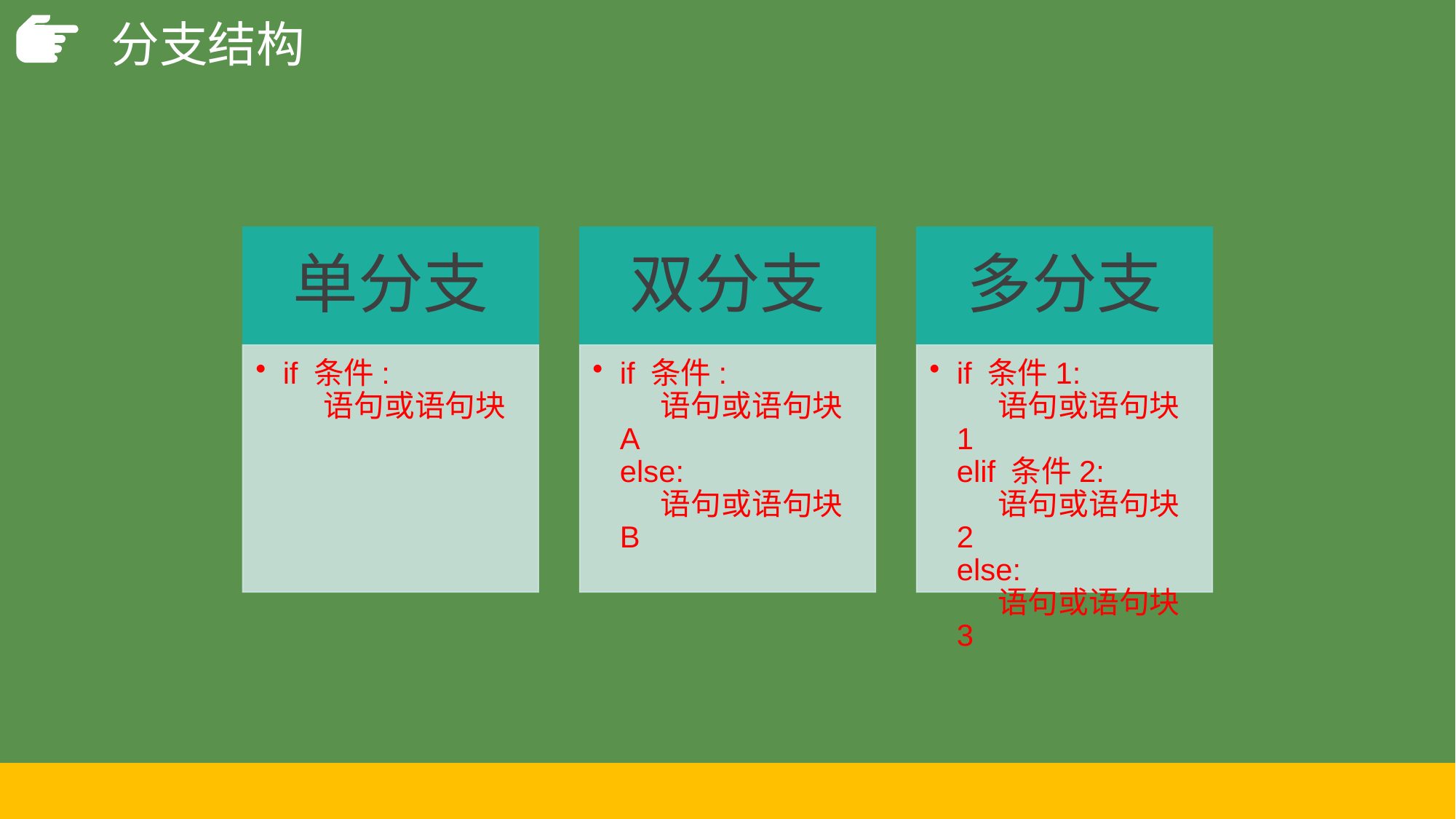

分支结构
单分支
if 条件:
    语句或语句块
双分支
if 条件:
    语句或语句块A
else:
    语句或语句块B
多分支
if 条件1:
    语句或语句块1
elif 条件2:
    语句或语句块2
else:
    语句或语句块3